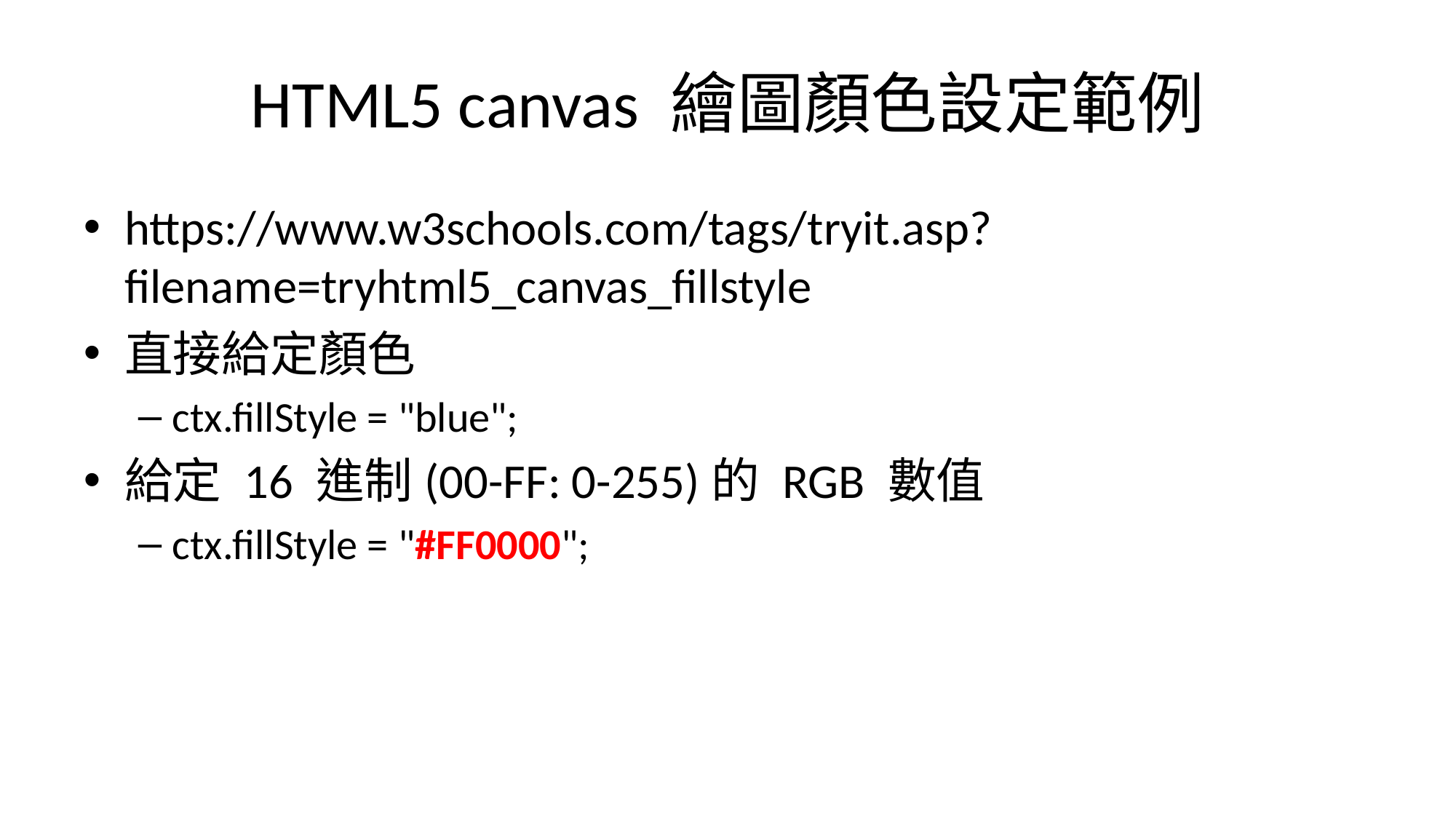

# HTML5 canvas 繪圖顏色設定範例
https://www.w3schools.com/tags/tryit.asp?filename=tryhtml5_canvas_fillstyle
直接給定顏色
ctx.fillStyle = "blue";
給定 16 進制(00-FF: 0-255)的 RGB 數值
ctx.fillStyle = "#FF0000";